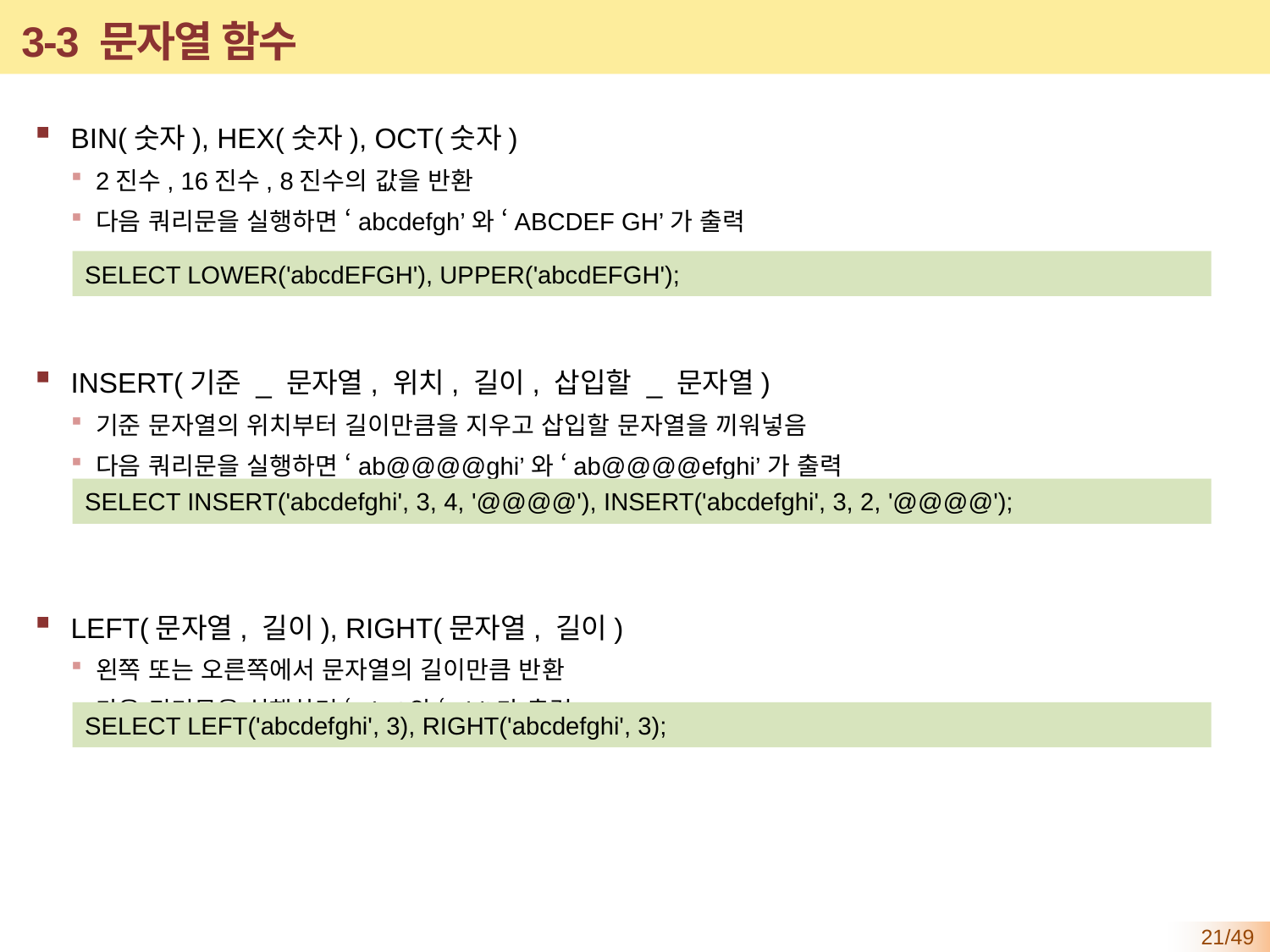

# 3-3 문자열 함수
BIN(숫자), HEX(숫자), OCT(숫자)
2진수, 16진수, 8진수의 값을 반환
다음 쿼리문을 실행하면 ‘abcdefgh’와 ‘ABCDEF GH’가 출력

INSERT(기준 _ 문자열, 위치, 길이, 삽입할 _ 문자열)
기준 문자열의 위치부터 길이만큼을 지우고 삽입할 문자열을 끼워넣음
다음 쿼리문을 실행하면 ‘ab@@@@ghi’와 ‘ab@@@@efghi’가 출력

LEFT(문자열, 길이), RIGHT(문자열, 길이)
왼쪽 또는 오른쪽에서 문자열의 길이만큼 반환
다음 쿼리문을 실행하면 ‘abc’와 ‘ghi’가 출력
SELECT LOWER('abcdEFGH'), UPPER('abcdEFGH');
SELECT INSERT('abcdefghi', 3, 4, '@@@@'), INSERT('abcdefghi', 3, 2, '@@@@');
SELECT LEFT('abcdefghi', 3), RIGHT('abcdefghi', 3);